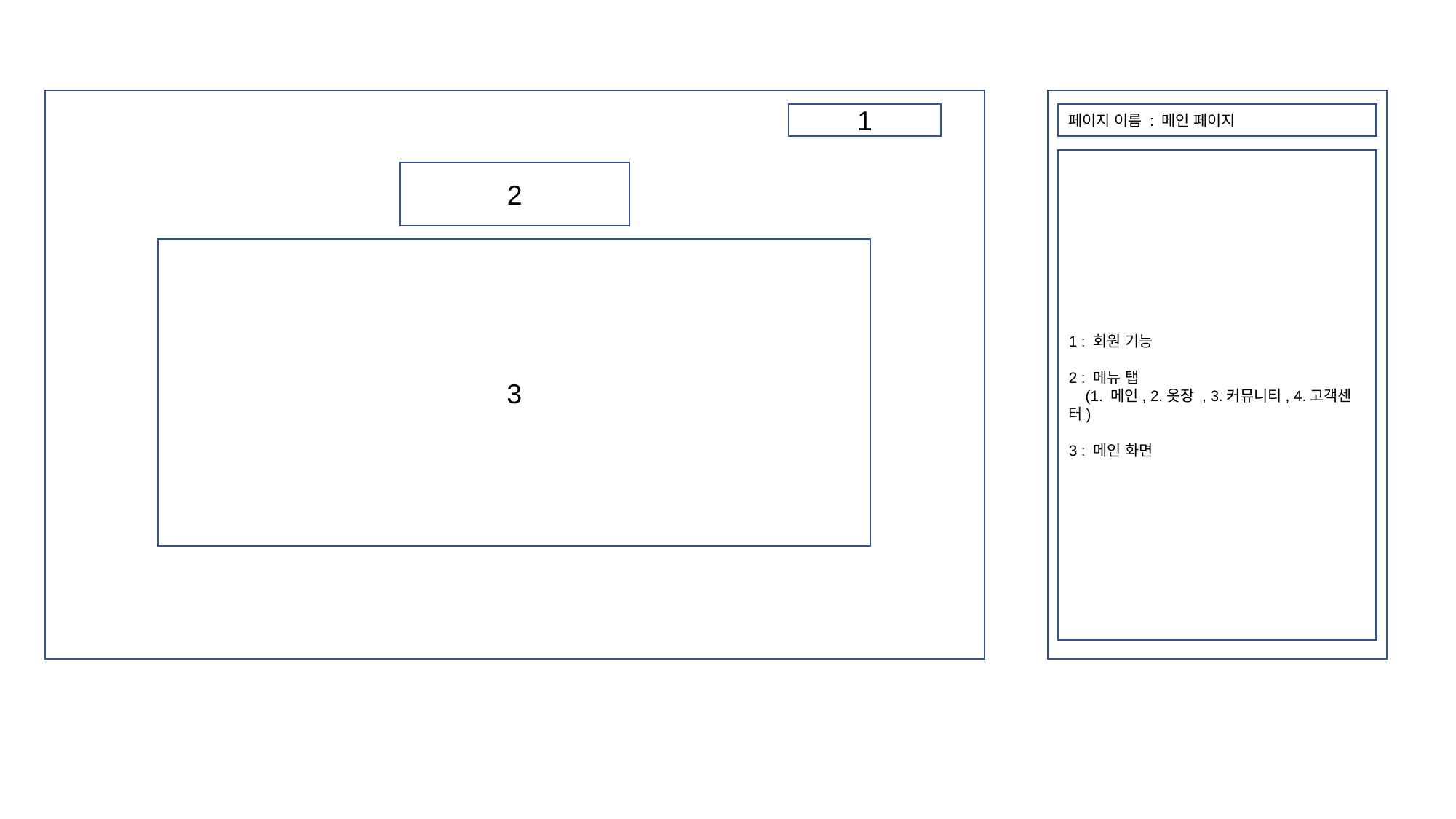

1
페이지 이름 : 메인 페이지
1 : 회원 기능

2 : 메뉴 탭
    (1. 메인, 2.옷장 , 3.커뮤니티, 4.고객센터)

3 : 메인 화면
2
3